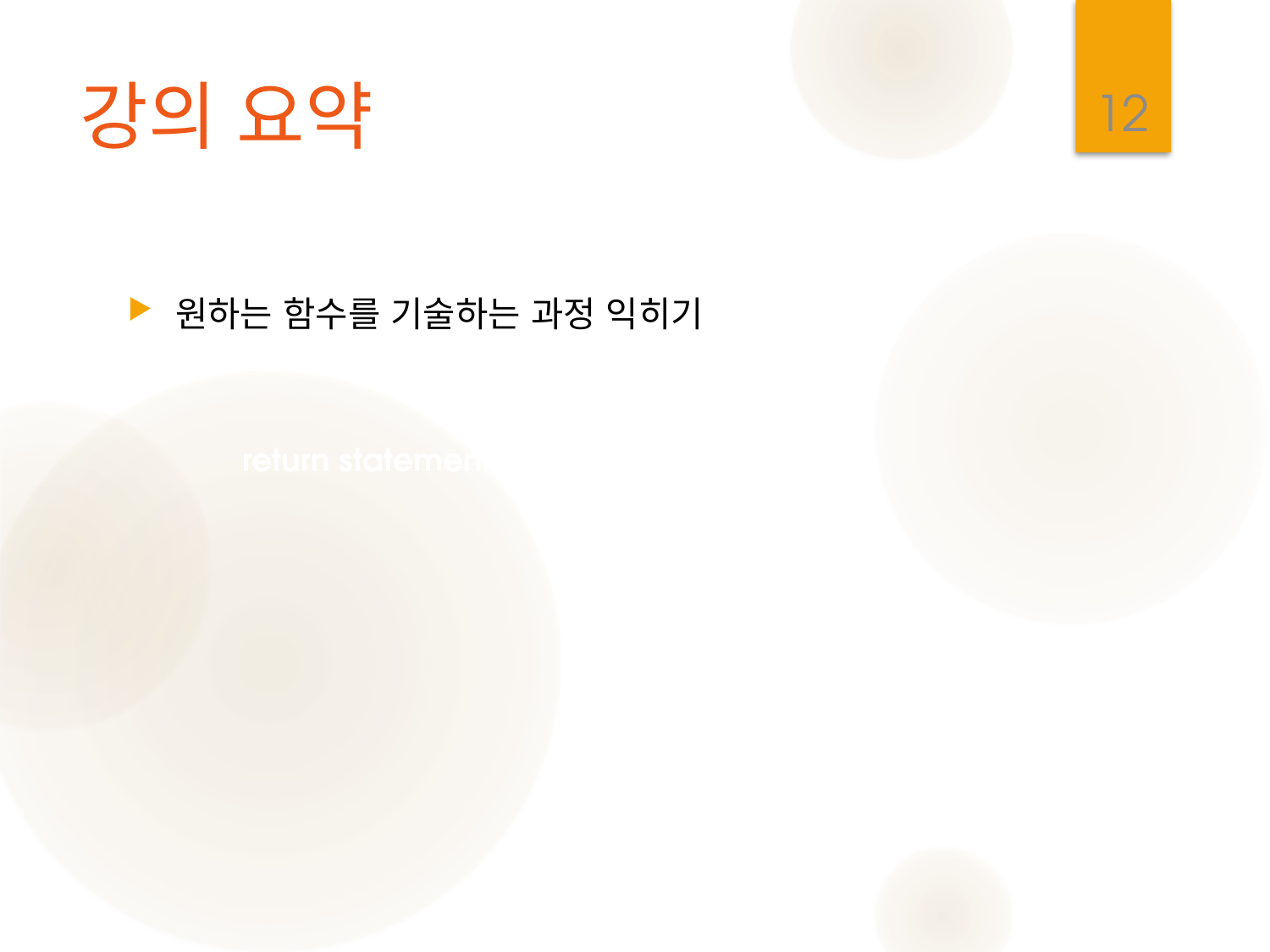

12
# 강의 요약
원하는 함수를 기술하는 과정 익히기

return statement